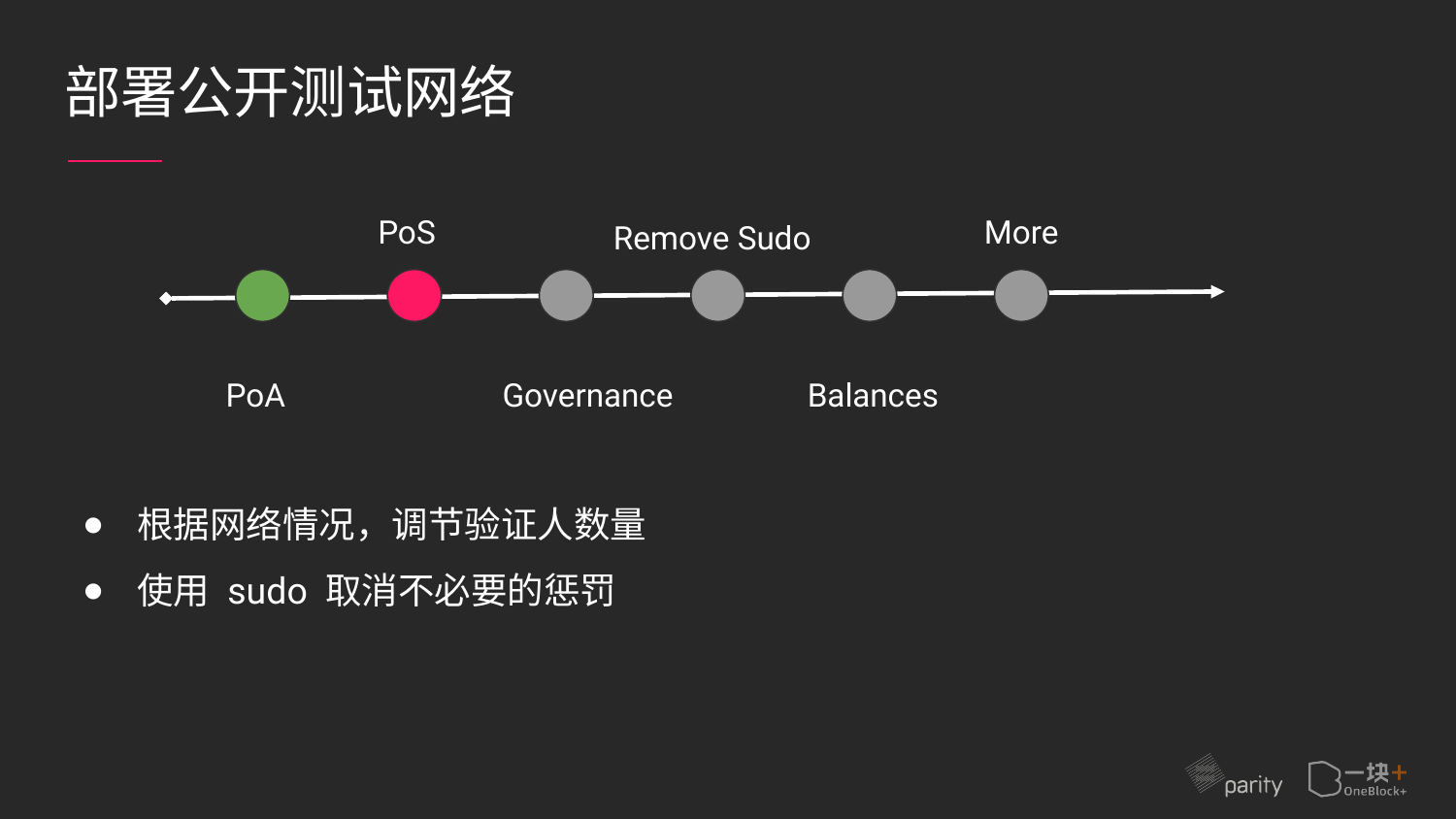

# 部署公开测试网络
PoS
More
Remove Sudo

PoA
Governance
Balances
根据网络情况，调节验证人数量
使用 sudo 取消不必要的惩罚